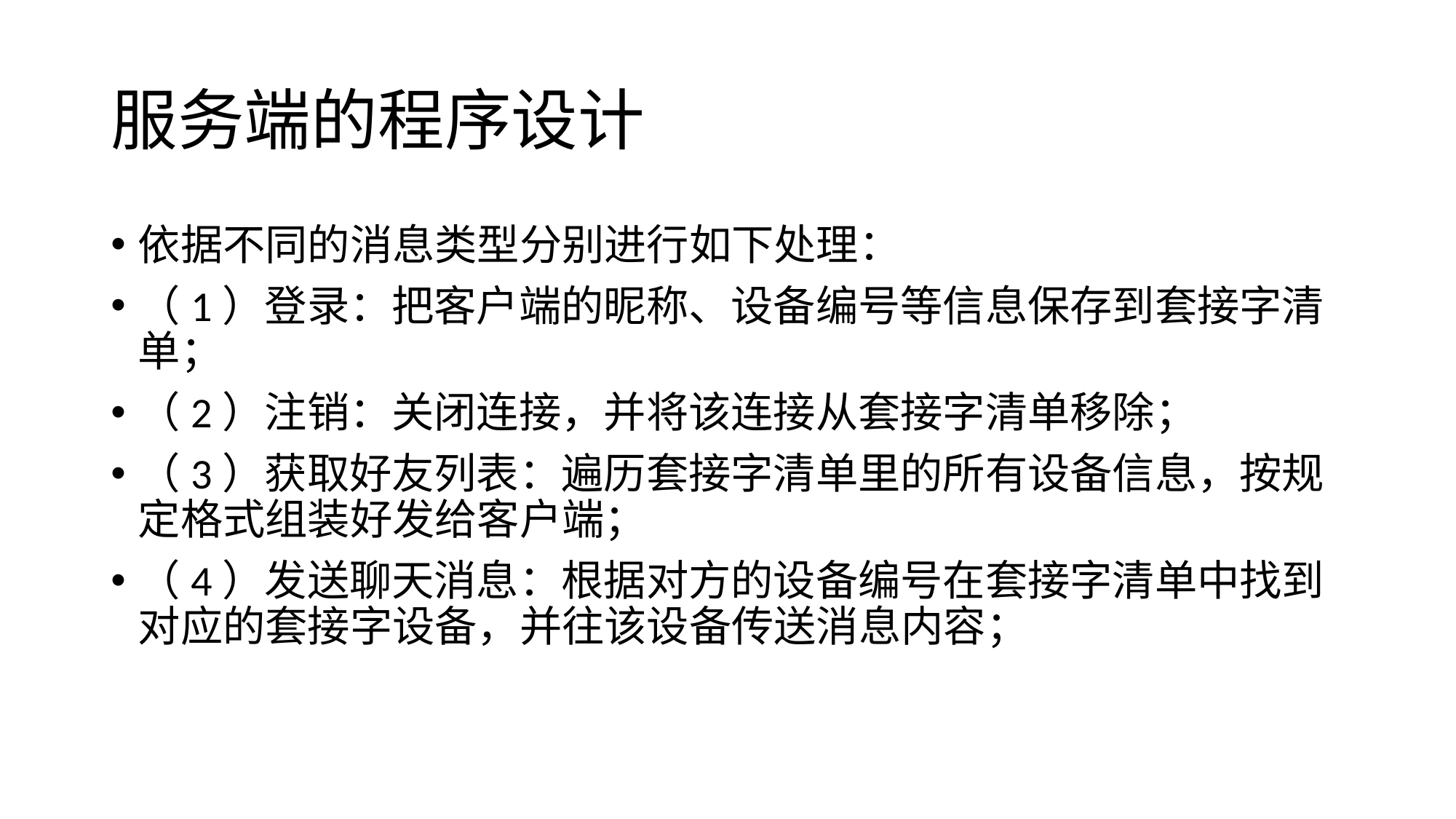

# 服务端的程序设计
依据不同的消息类型分别进行如下处理：
（1）登录：把客户端的昵称、设备编号等信息保存到套接字清单；
（2）注销：关闭连接，并将该连接从套接字清单移除；
（3）获取好友列表：遍历套接字清单里的所有设备信息，按规定格式组装好发给客户端；
（4）发送聊天消息：根据对方的设备编号在套接字清单中找到对应的套接字设备，并往该设备传送消息内容；